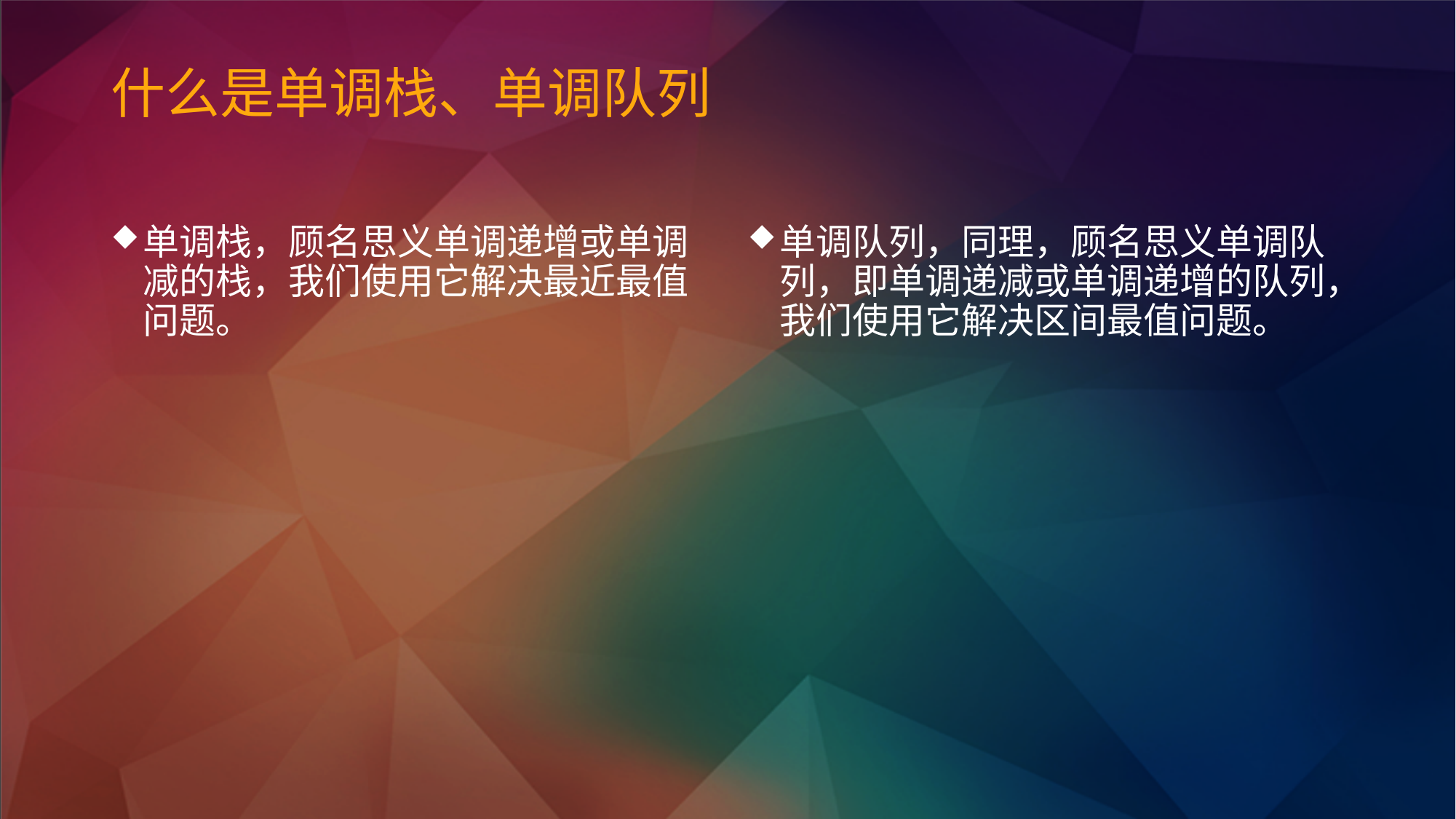

# 什么是单调栈、单调队列
单调栈，顾名思义单调递增或单调减的栈，我们使用它解决最近最值问题。
单调队列，同理，顾名思义单调队列，即单调递减或单调递增的队列，我们使用它解决区间最值问题。